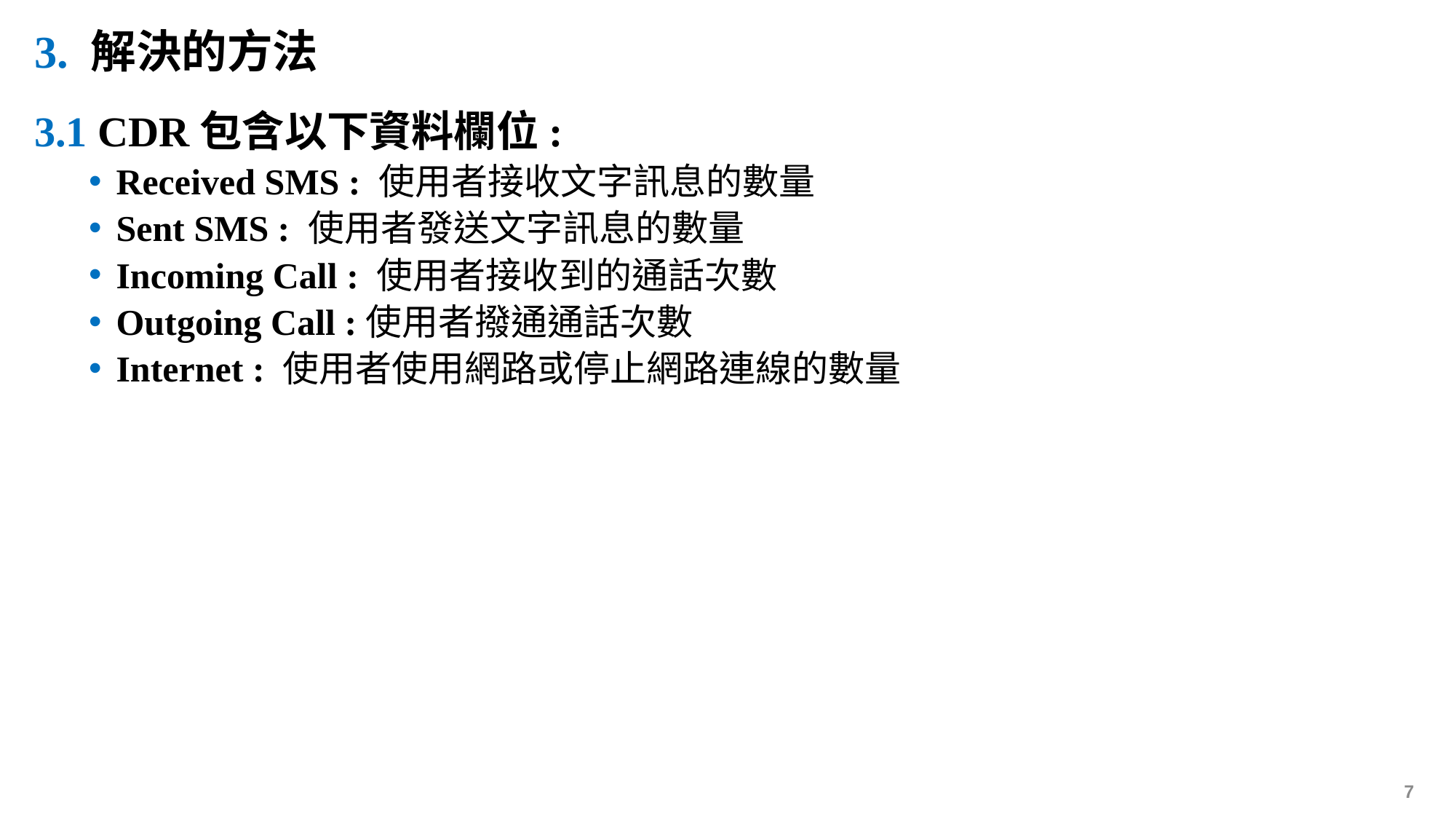

# 3. 解決的方法
3.1 CDR包含以下資料欄位:
Received SMS : 使用者接收文字訊息的數量
Sent SMS : 使用者發送文字訊息的數量
Incoming Call : 使用者接收到的通話次數
Outgoing Call :使用者撥通通話次數
Internet : 使用者使用網路或停止網路連線的數量
7